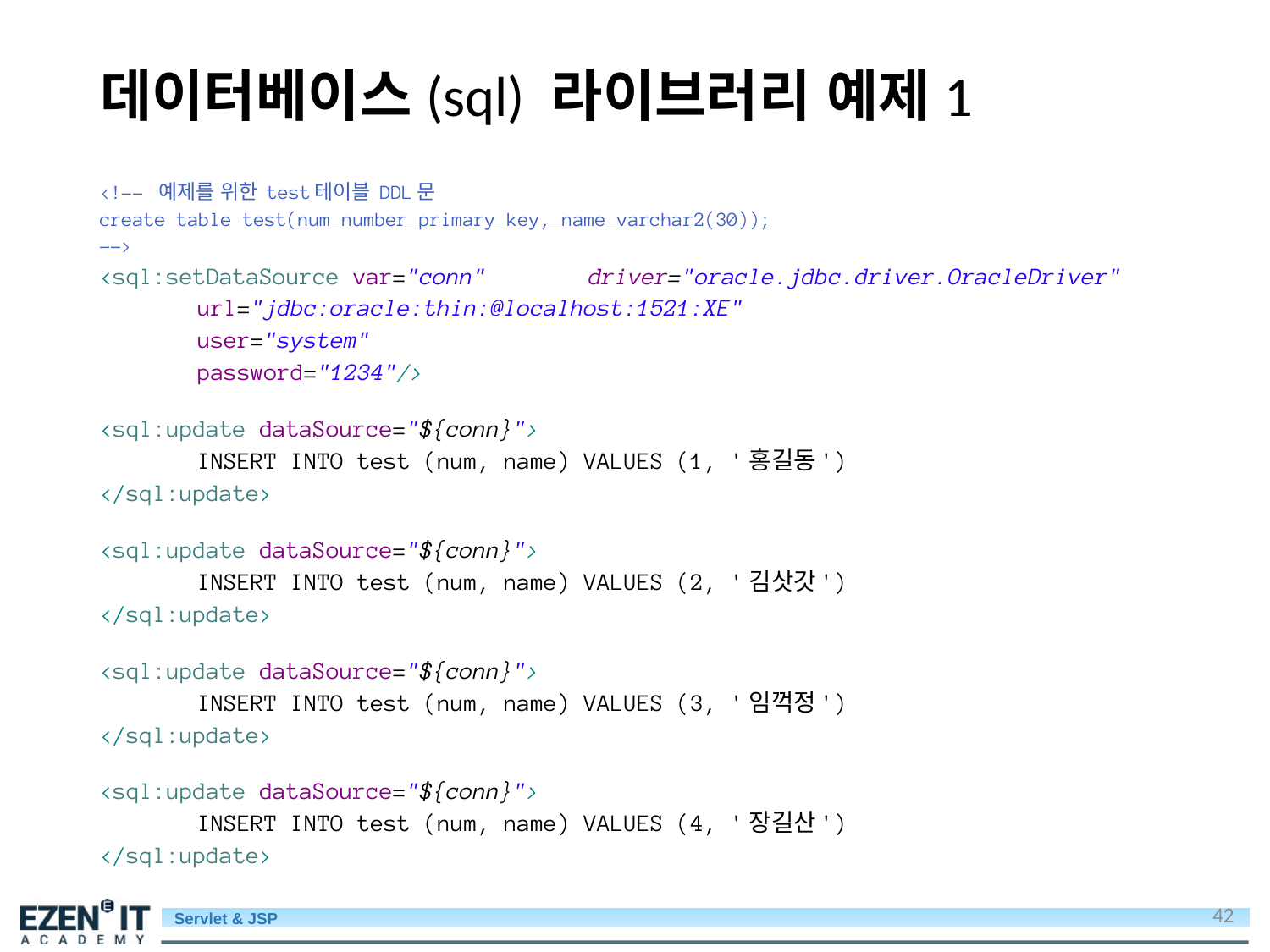

# 데이터베이스(sql) 라이브러리 예제1
<!-- 예제를 위한 test테이블 DDL문
create table test(num number primary key, name varchar2(30));
-->
<sql:setDataSource var="conn" 	driver="oracle.jdbc.driver.OracleDriver"
	url="jdbc:oracle:thin:@localhost:1521:XE"
	user="system"
	password="1234"/>
<sql:update dataSource="${conn}">
	INSERT INTO test (num, name) VALUES (1, '홍길동')
</sql:update>
<sql:update dataSource="${conn}">
	INSERT INTO test (num, name) VALUES (2, '김삿갓')
</sql:update>
<sql:update dataSource="${conn}">
	INSERT INTO test (num, name) VALUES (3, '임꺽정')
</sql:update>
<sql:update dataSource="${conn}">
	INSERT INTO test (num, name) VALUES (4, '장길산')
</sql:update>
42